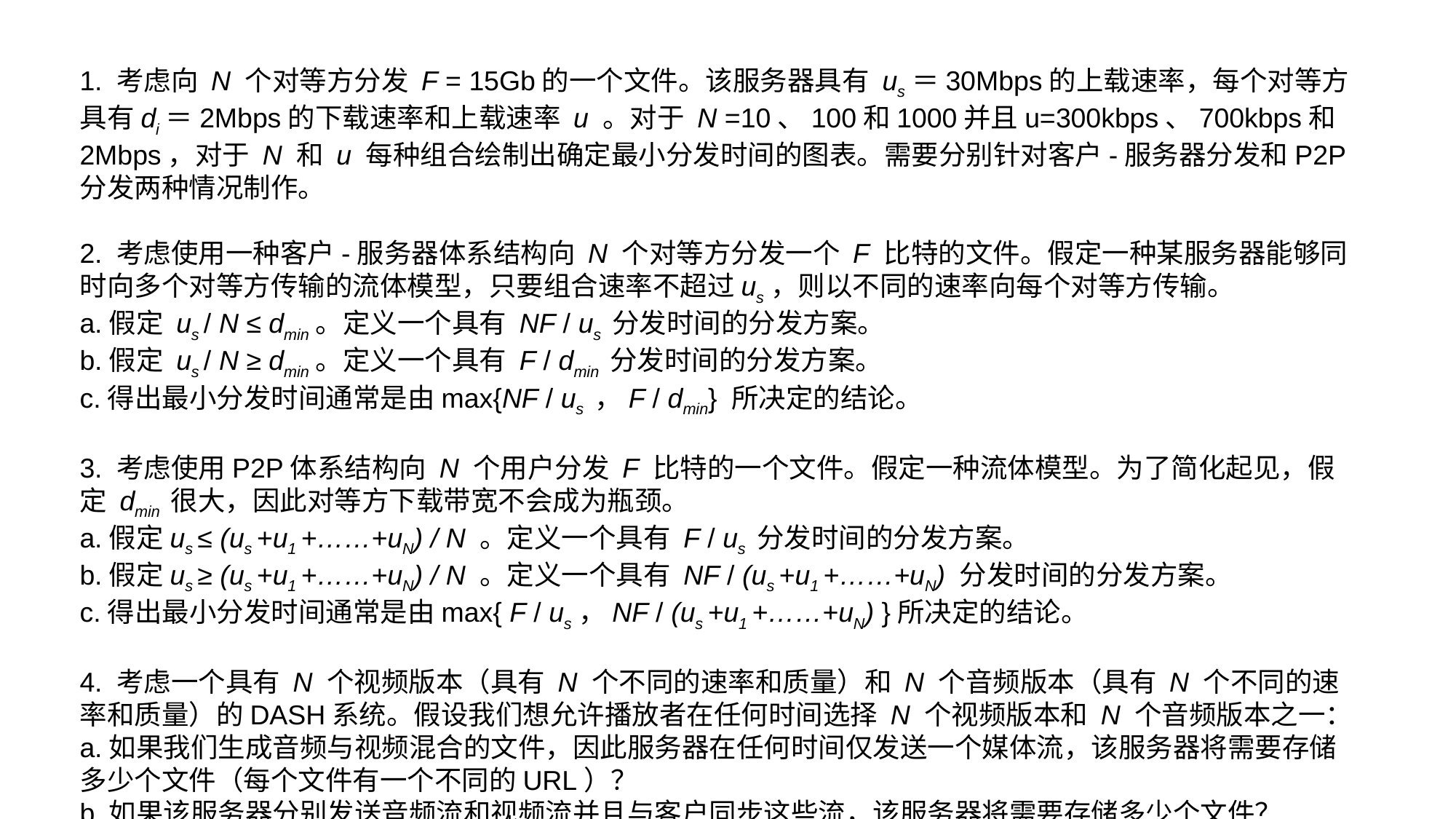

1. 考虑向 N 个对等方分发 F = 15Gb的一个文件。该服务器具有 us＝30Mbps的上载速率，每个对等方具有di＝2Mbps的下载速率和上载速率 u 。对于 N =10、100和1000并且u=300kbps、700kbps和2Mbps，对于 N 和 u 每种组合绘制出确定最小分发时间的图表。需要分别针对客户-服务器分发和P2P分发两种情况制作。

2. 考虑使用一种客户-服务器体系结构向 N 个对等方分发一个 F 比特的文件。假定一种某服务器能够同时向多个对等方传输的流体模型，只要组合速率不超过us，则以不同的速率向每个对等方传输。
a.假定 us / N ≤ dmin。定义一个具有 NF / us 分发时间的分发方案。
b.假定 us / N ≥ dmin。定义一个具有 F / dmin 分发时间的分发方案。
c.得出最小分发时间通常是由max{NF / us ，F / dmin} 所决定的结论。

3. 考虑使用P2P体系结构向 N 个用户分发 F 比特的一个文件。假定一种流体模型。为了简化起见，假定 dmin 很大，因此对等方下载带宽不会成为瓶颈。
a.假定us ≤ (us +u1 +……+uN) / N 。定义一个具有 F / us 分发时间的分发方案。
b.假定us ≥ (us +u1 +……+uN) / N 。定义一个具有 NF / (us +u1 +……+uN) 分发时间的分发方案。
c.得出最小分发时间通常是由max{ F / us，NF / (us +u1 +……+uN) }所决定的结论。

4. 考虑一个具有 N 个视频版本（具有 N 个不同的速率和质量）和 N 个音频版本（具有 N 个不同的速率和质量）的DASH系统。假设我们想允许播放者在任何时间选择 N 个视频版本和 N 个音频版本之一：
a.如果我们生成音频与视频混合的文件，因此服务器在任何时间仅发送一个媒体流，该服务器将需要存储多少个文件（每个文件有一个不同的URL）？
b.如果该服务器分别发送音频流和视频流并且与客户同步这些流，该服务器将需要存储多少个文件？